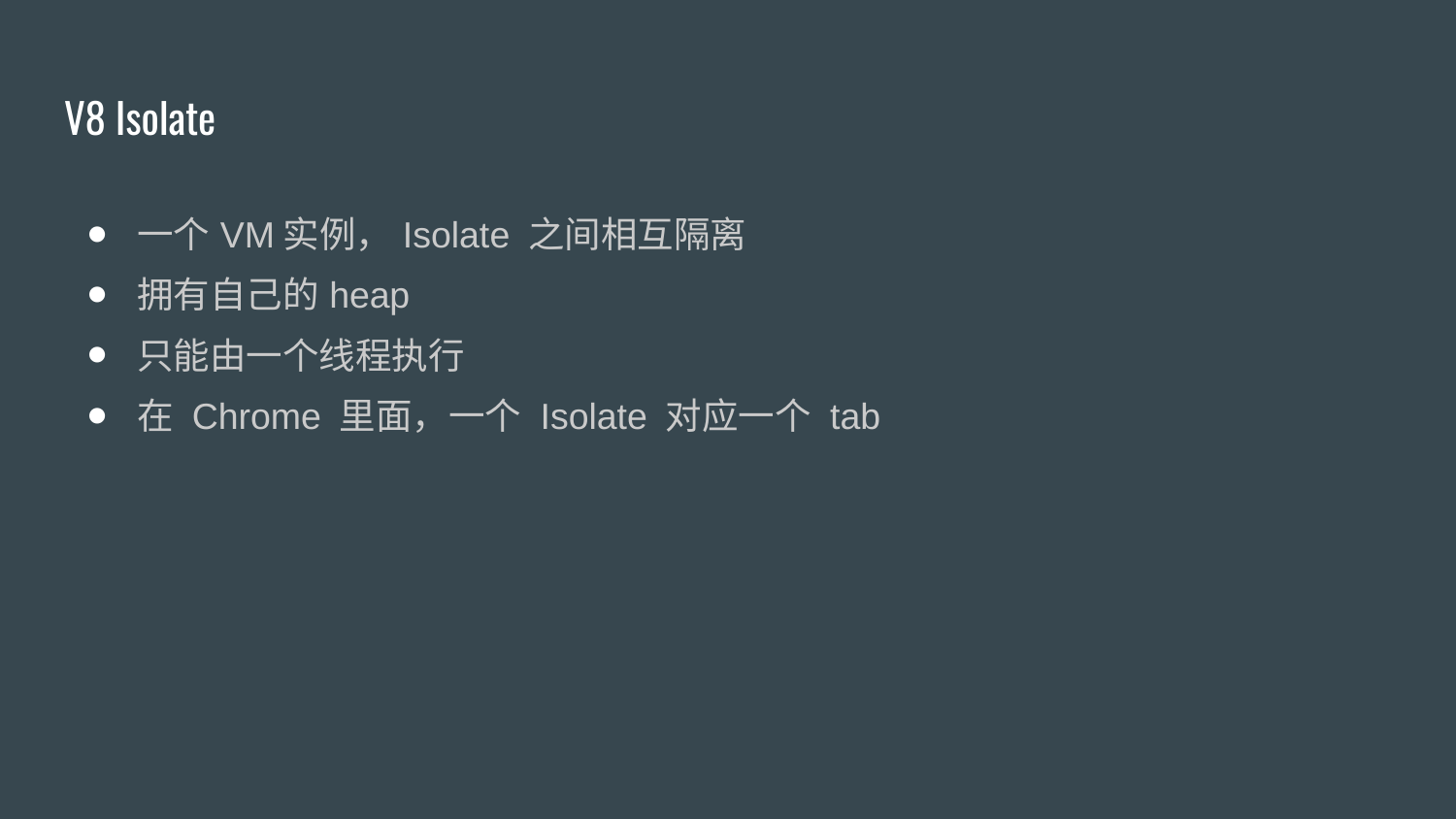

# V8 Isolate
一个VM实例，Isolate 之间相互隔离
拥有自己的heap
只能由一个线程执行
在 Chrome 里面，一个 Isolate 对应一个 tab